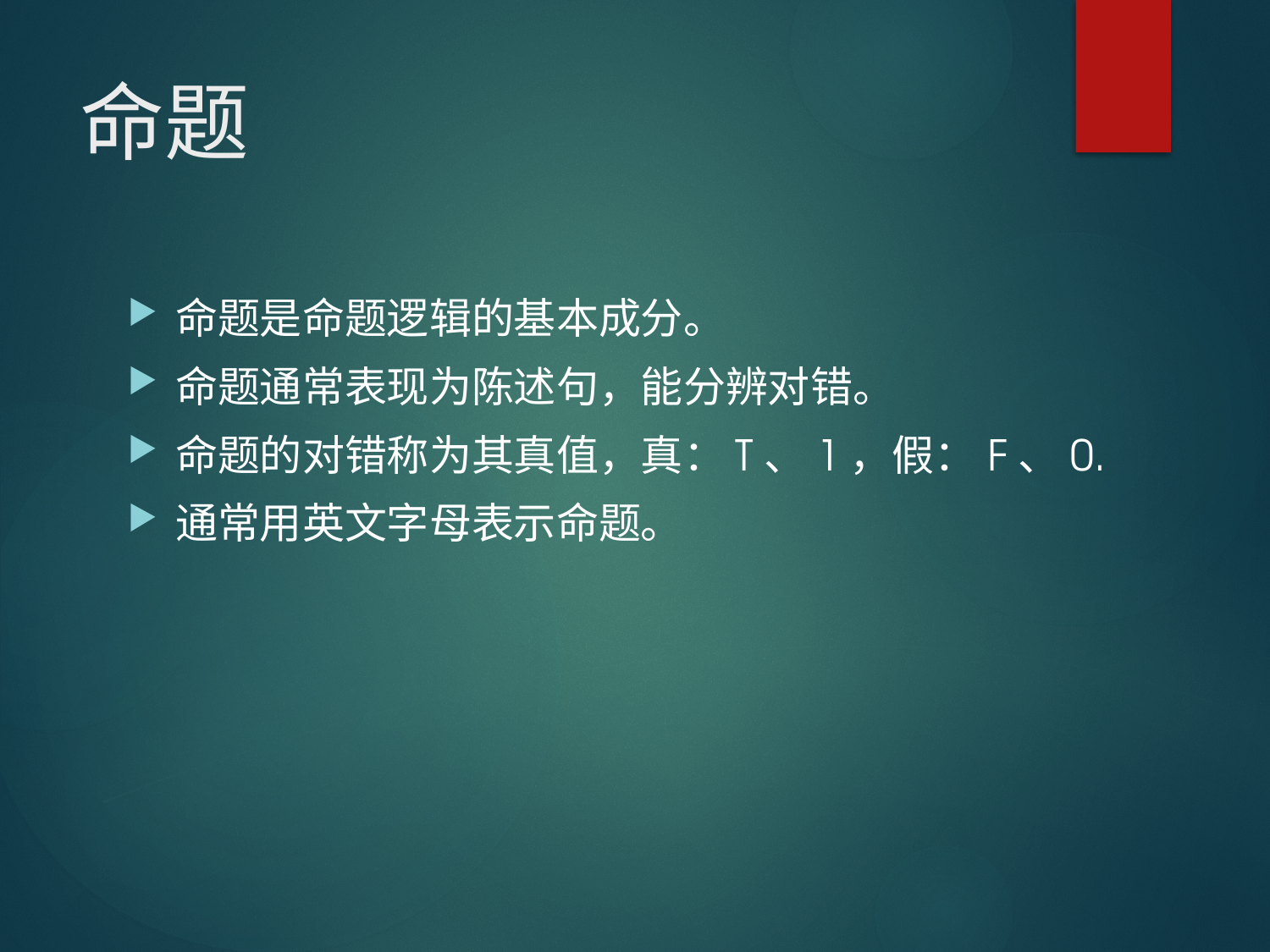

# 命题
命题是命题逻辑的基本成分。
命题通常表现为陈述句，能分辨对错。
命题的对错称为其真值，真：T、1，假：F、0.
通常用英文字母表示命题。